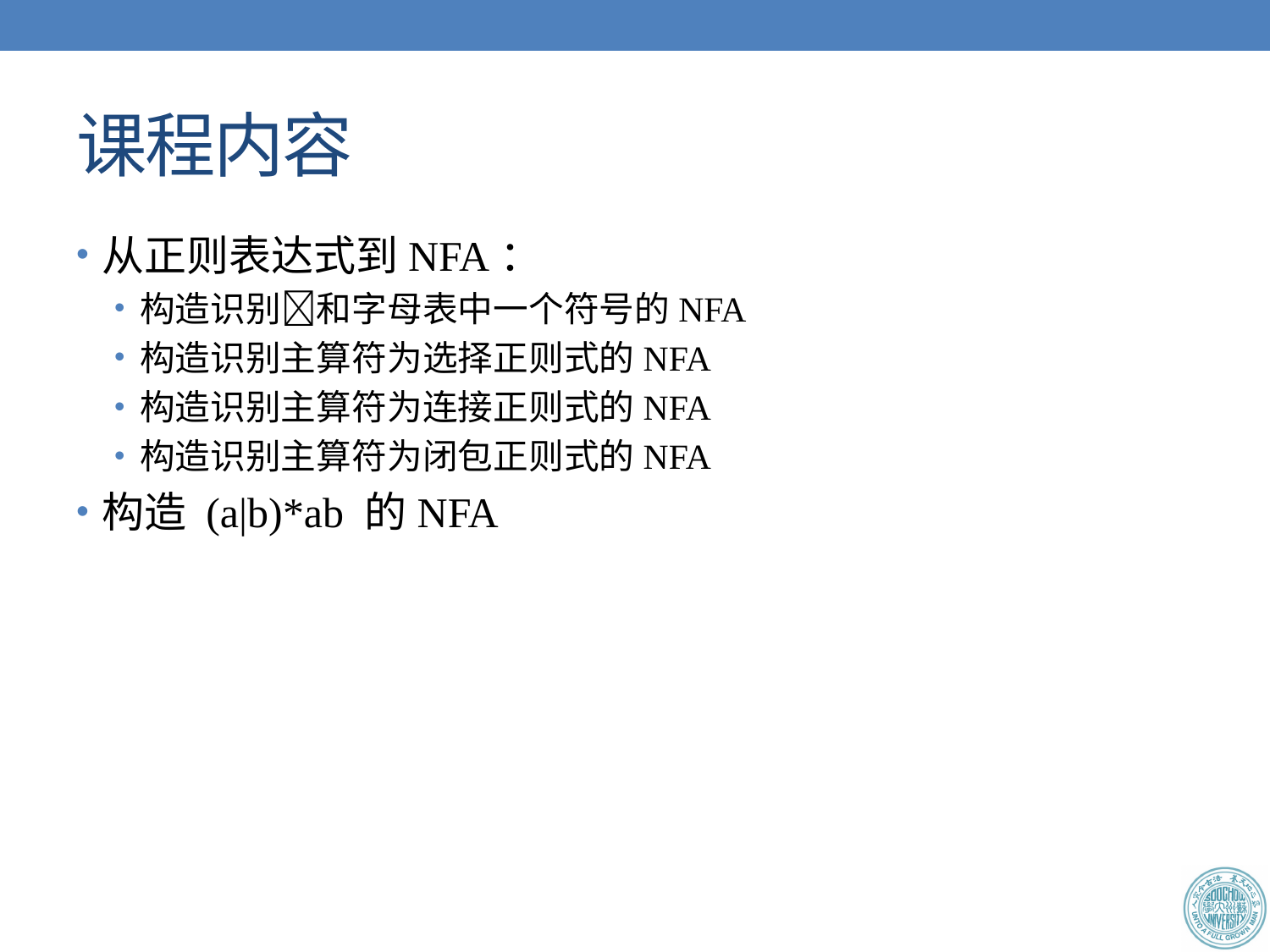

# 课程内容
从正则表达式到NFA：
构造识别ε和字母表中一个符号的NFA
构造识别主算符为选择正则式的NFA
构造识别主算符为连接正则式的NFA
构造识别主算符为闭包正则式的NFA
构造 (a|b)*ab 的NFA